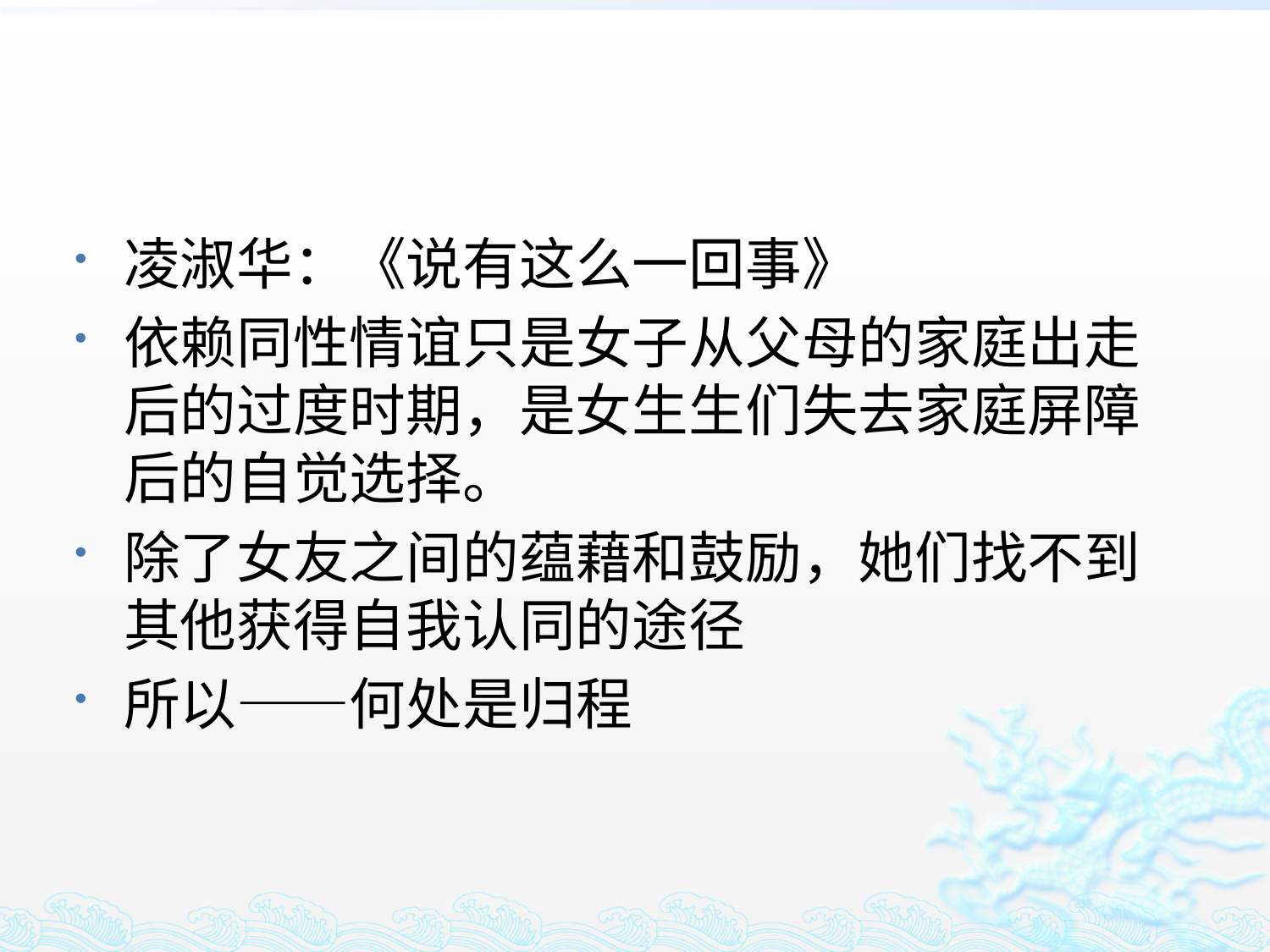

#
凌淑华：《说有这么一回事》
依赖同性情谊只是女子从父母的家庭出走后的过度时期，是女生生们失去家庭屏障后的自觉选择。
除了女友之间的蕴藉和鼓励，她们找不到其他获得自我认同的途径
所以——何处是归程